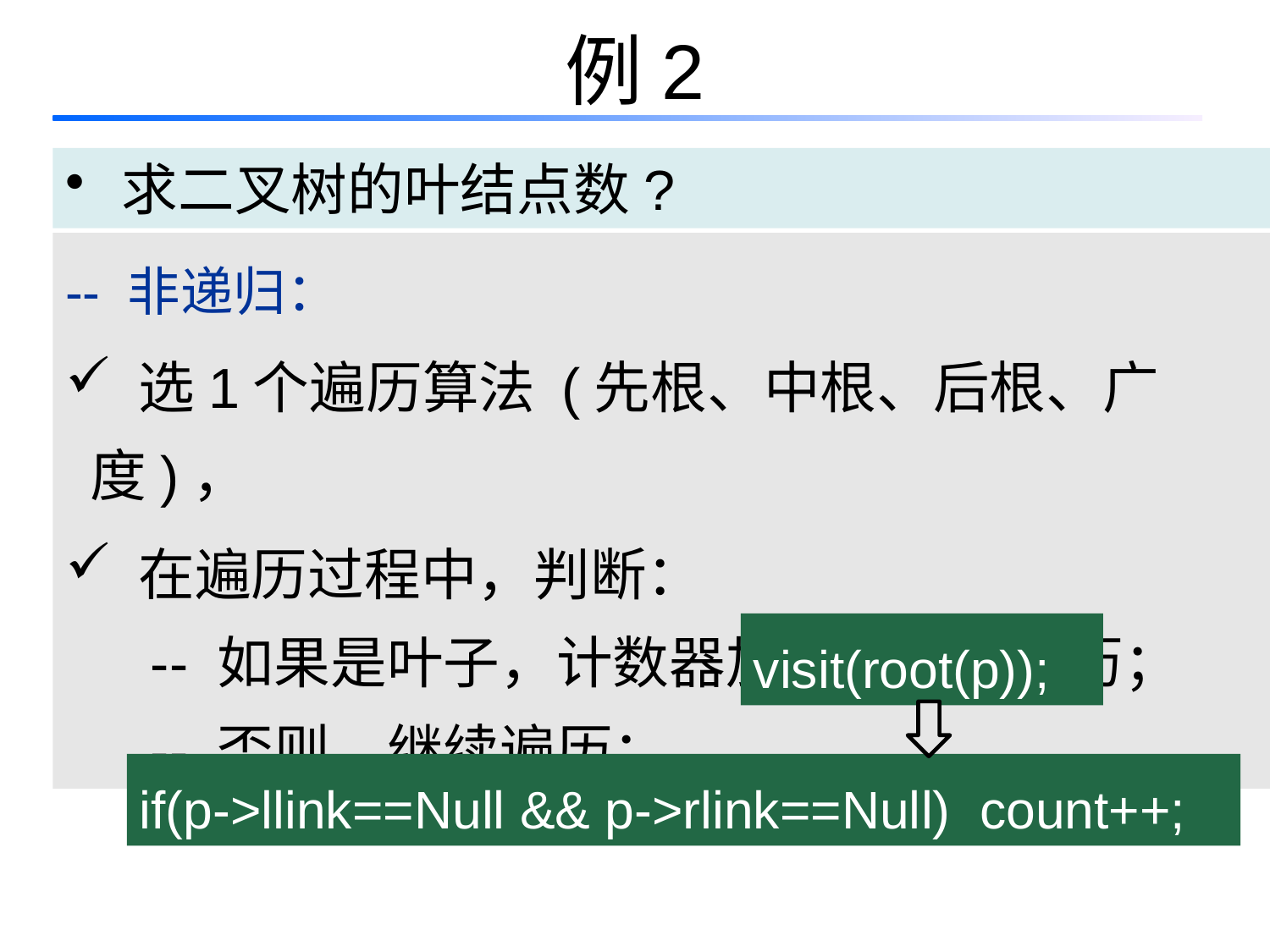

# 例2

 求二叉树的叶结点数?
-- 非递归：
 选1个遍历算法 (先根、中根、后根、广度)，
 在遍历过程中，判断：
   -- 如果是叶子，计数器加1，继续遍历；
   -- 否则，继续遍历；
visit(root(p));

if(p->llink==Null && p->rlink==Null)  count++;